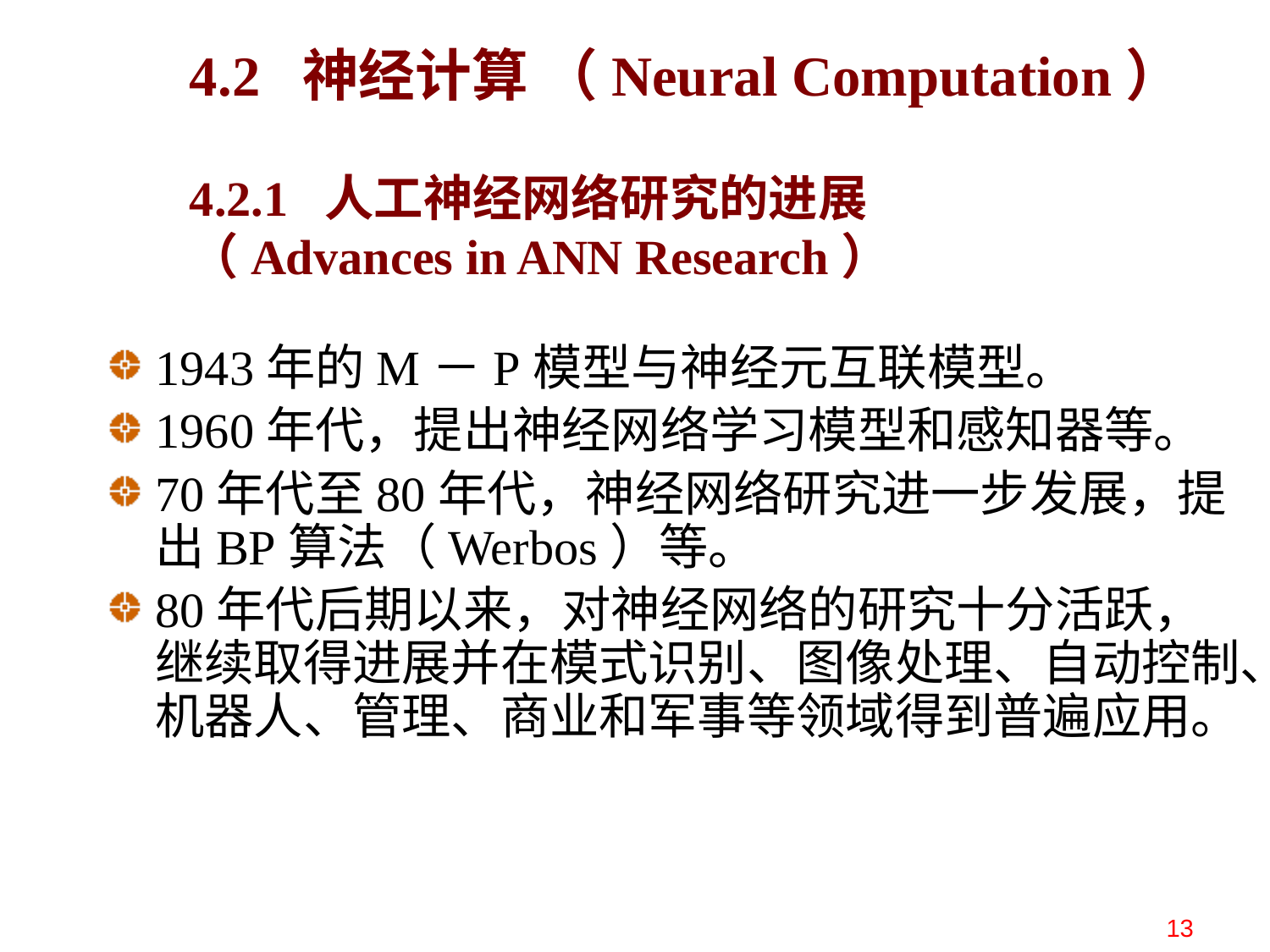

# 4.2  神经计算 （Neural Computation） 4.2.1  人工神经网络研究的进展 （Advances in ANN Research）
1943年的M－P模型与神经元互联模型。
1960年代，提出神经网络学习模型和感知器等。
70年代至80年代，神经网络研究进一步发展，提出BP算法（Werbos）等。
80年代后期以来，对神经网络的研究十分活跃，继续取得进展并在模式识别、图像处理、自动控制、机器人、管理、商业和军事等领域得到普遍应用。
13